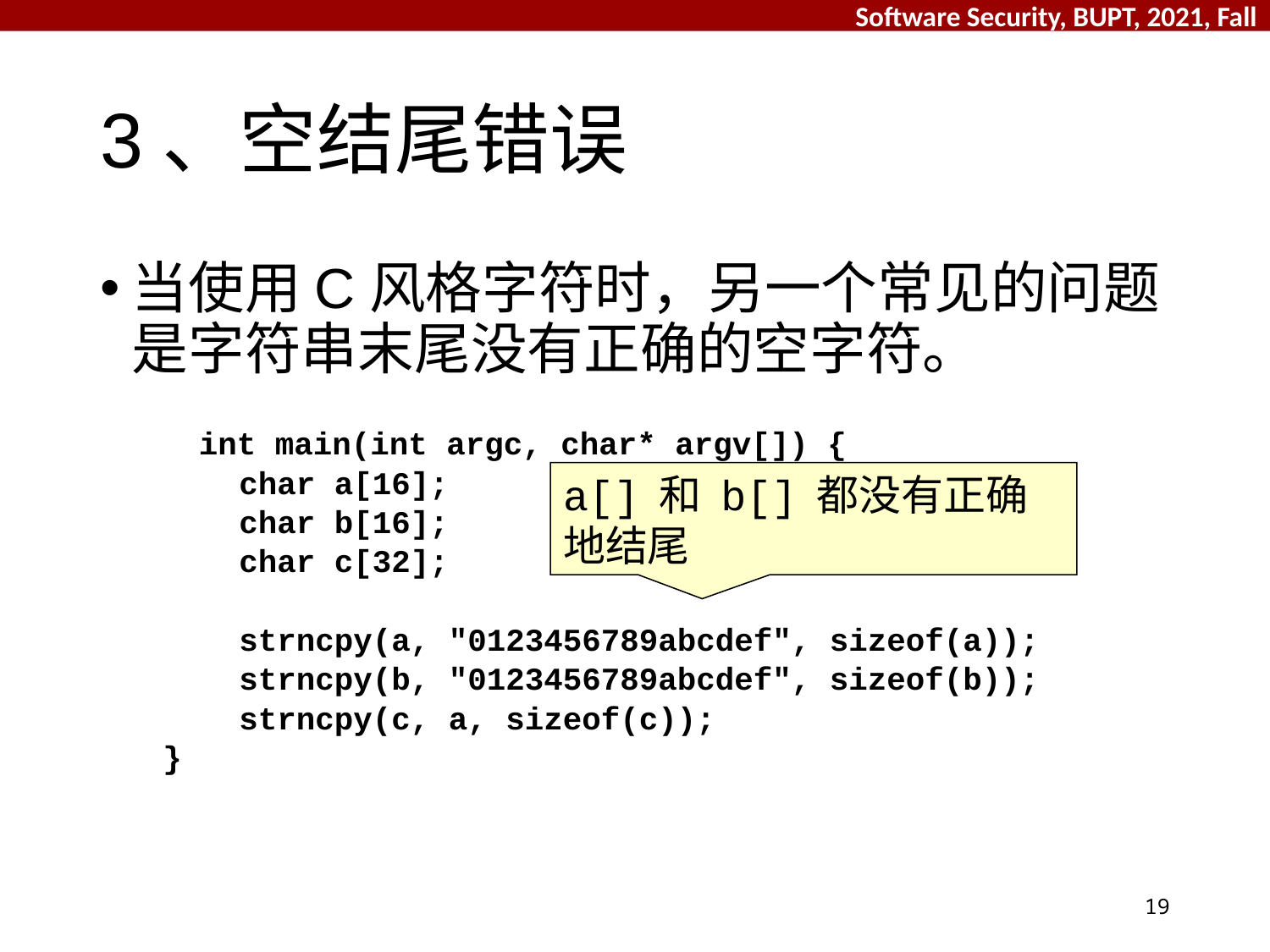

# 3、空结尾错误
当使用C风格字符时，另一个常见的问题是字符串末尾没有正确的空字符。

  int main(int argc, char* argv[]) {
    char a[16];
    char b[16];
    char c[32];

    strncpy(a, "0123456789abcdef", sizeof(a));
    strncpy(b, "0123456789abcdef", sizeof(b));
    strncpy(c, a, sizeof(c));
}
a[] 和 b[] 都没有正确地结尾
19